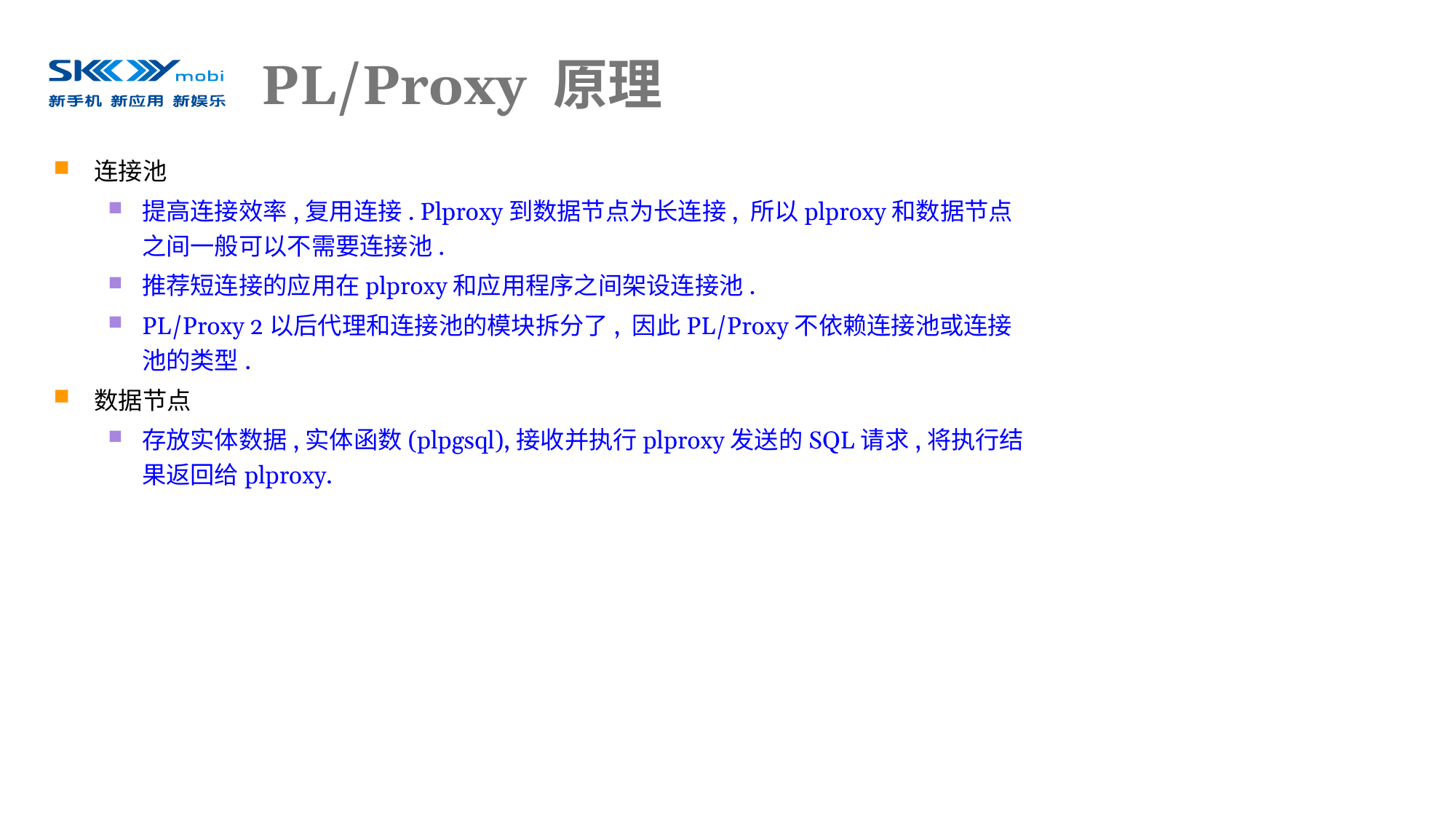

# PL/Proxy 原理
连接池
提高连接效率,复用连接. Plproxy到数据节点为长连接, 所以plproxy和数据节点之间一般可以不需要连接池.
推荐短连接的应用在plproxy和应用程序之间架设连接池.
PL/Proxy 2以后代理和连接池的模块拆分了, 因此PL/Proxy不依赖连接池或连接池的类型.
数据节点
存放实体数据,实体函数(plpgsql),接收并执行plproxy发送的SQL请求,将执行结果返回给plproxy.